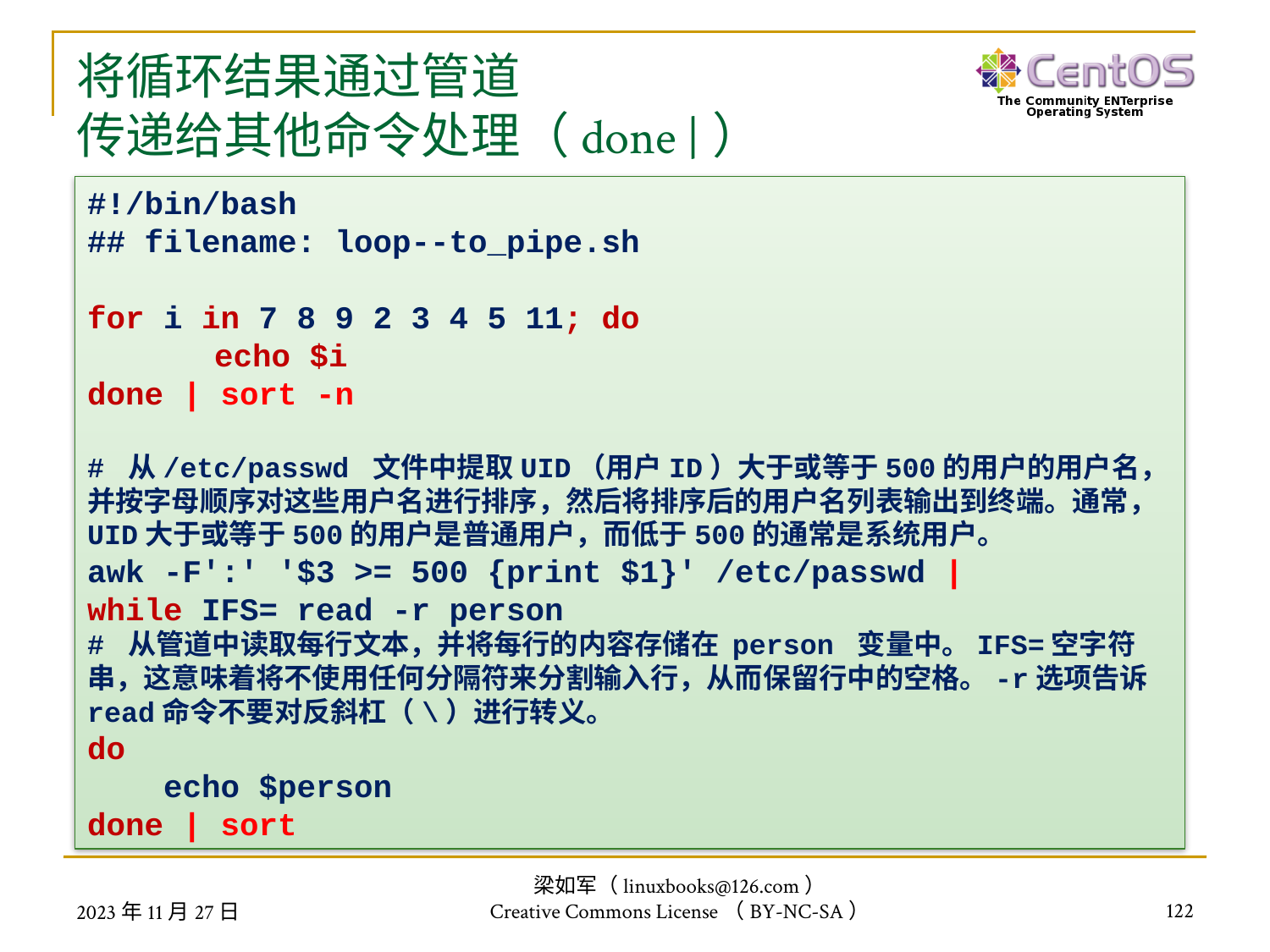

# 将循环结果通过管道 传递给其他命令处理（done |）
#!/bin/bash
## filename: loop--to_pipe.sh

for i in 7 8 9 2 3 4 5 11; do
	echo $i
done | sort -n

# 从/etc/passwd 文件中提取UID（用户ID）大于或等于500的用户的用户名，并按字母顺序对这些用户名进行排序，然后将排序后的用户名列表输出到终端。通常，UID大于或等于500的用户是普通用户，而低于500的通常是系统用户。
awk -F':' '$3 >= 500 {print $1}' /etc/passwd |
while IFS= read -r person
# 从管道中读取每行文本，并将每行的内容存储在 person 变量中。IFS=空字符串，这意味着将不使用任何分隔符来分割输入行，从而保留行中的空格。-r选项告诉 read命令不要对反斜杠（\）进行转义。
do
    echo $person
done | sort
梁如军（linuxbooks@126.com）
Creative Commons License（BY-NC-SA）
2023年11月27日
122